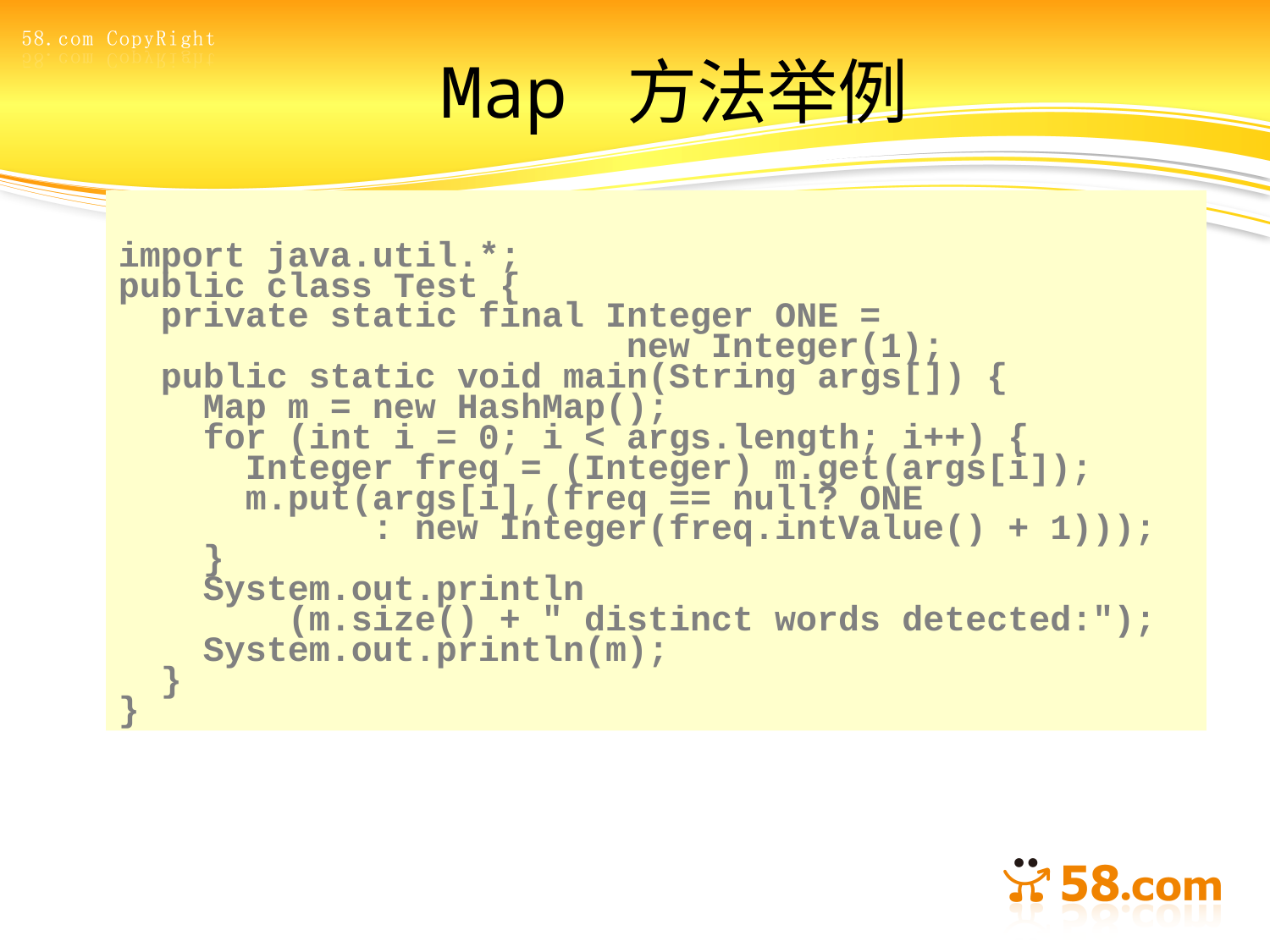

# Map 方法举例

import java.util.*;
public class Test {
  private static final Integer ONE =
                        new Integer(1);
  public static void main(String args[]) {
    Map m = new HashMap();
    for (int i = 0; i < args.length; i++) {
      Integer freq = (Integer) m.get(args[i]);
      m.put(args[i],(freq == null? ONE
            : new Integer(freq.intValue() + 1)));
    }
    System.out.println
        (m.size() + " distinct words detected:");
    System.out.println(m);
  }
}